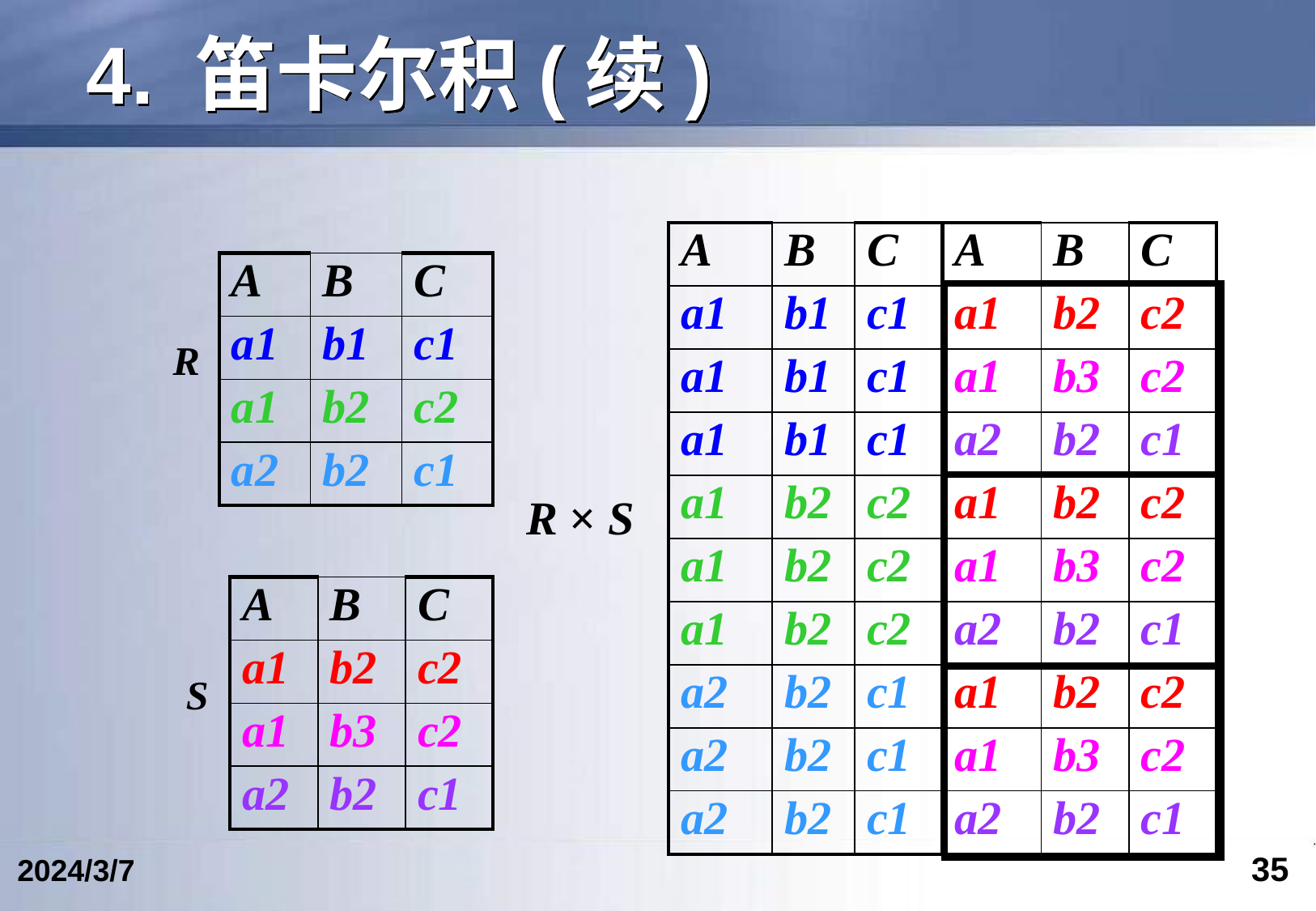

# 4. 笛卡尔积(续)
| A | B | C |
| --- | --- | --- |
| a1 | b1 | c1 |
| a1 | b1 | c1 |
| a1 | b1 | c1 |
| a1 | b2 | c2 |
| a1 | b2 | c2 |
| a1 | b2 | c2 |
| a2 | b2 | c1 |
| a2 | b2 | c1 |
| a2 | b2 | c1 |
| A | B | C |
| --- | --- | --- |
| a1 | b2 | c2 |
| a1 | b3 | c2 |
| a2 | b2 | c1 |
| a1 | b2 | c2 |
| a1 | b3 | c2 |
| a2 | b2 | c1 |
| a1 | b2 | c2 |
| a1 | b3 | c2 |
| a2 | b2 | c1 |
| A | B | C |
| --- | --- | --- |
| a1 | b1 | c1 |
| a1 | b2 | c2 |
| a2 | b2 | c1 |

R
R × S

| A | B | C |
| --- | --- | --- |
| a1 | b2 | c2 |
| a1 | b3 | c2 |
| a2 | b2 | c1 |
S

35
2024/3/7